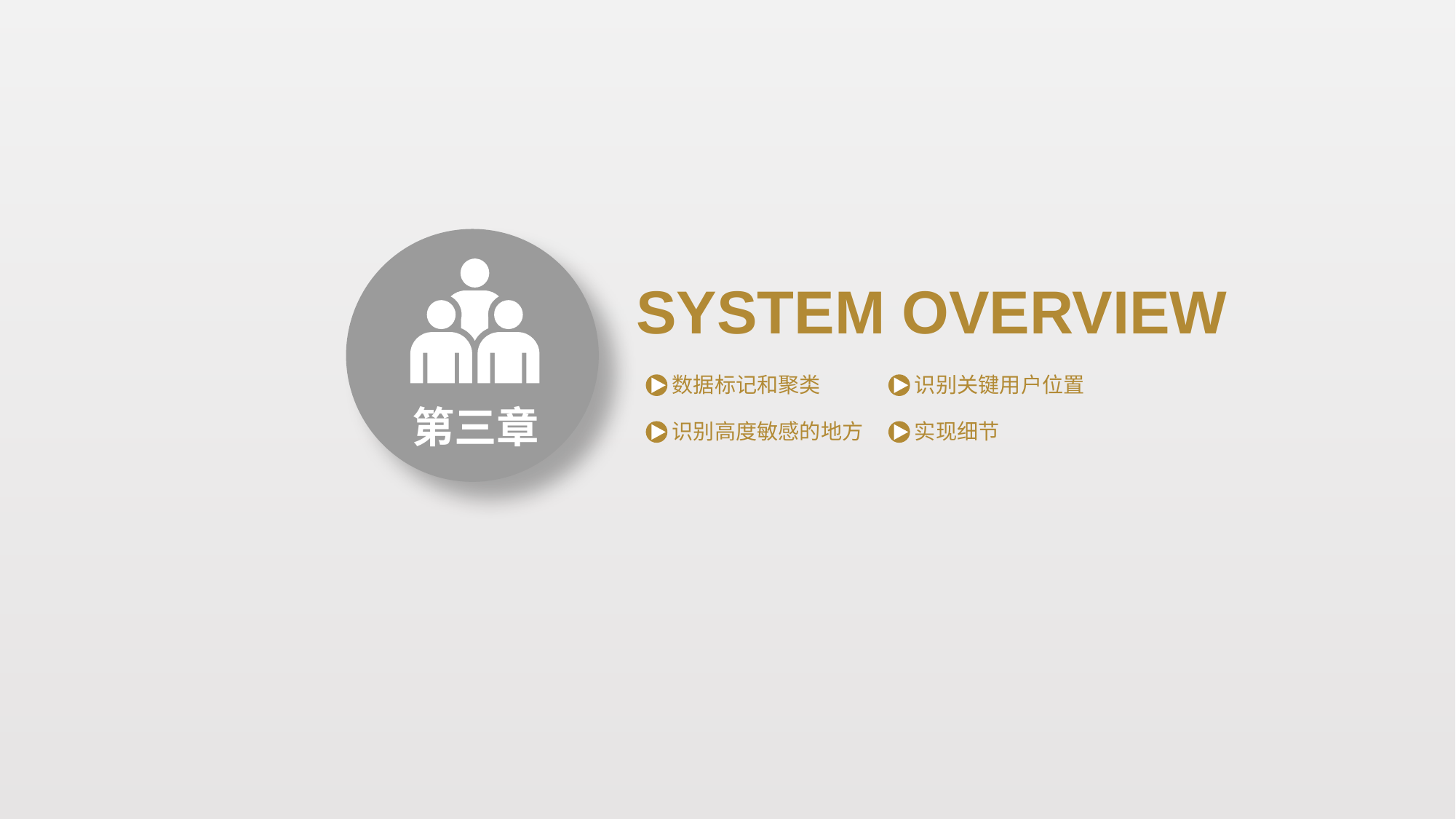

SYSTEM OVERVIEW

数据标记和聚类

识别关键用户位置

第三章

识别高度敏感的地方

实现细节